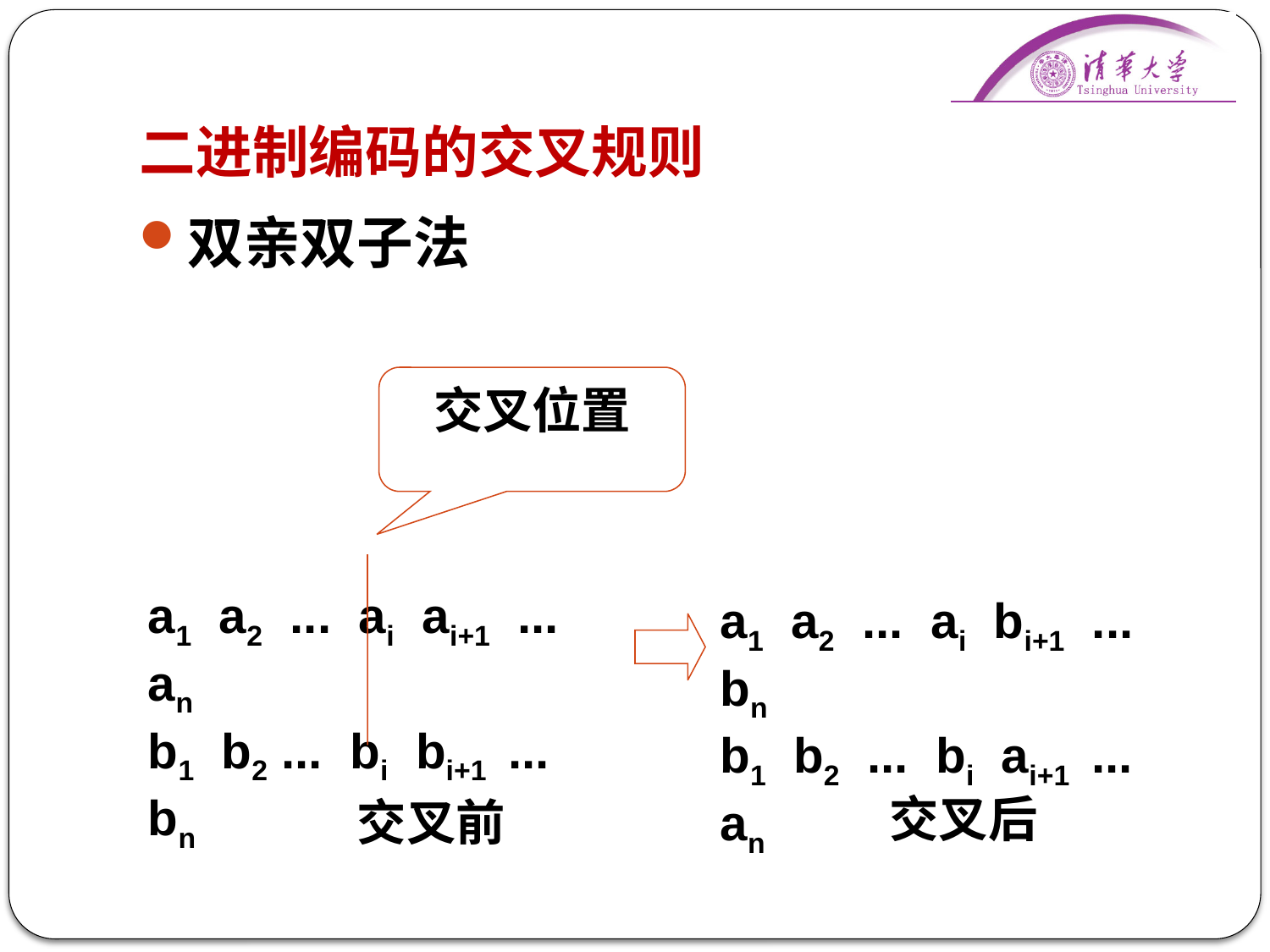

# 二进制编码的交叉规则
双亲双子法
交叉位置

a1  a2  ...  ai  ai+1  ...  an
b1  b2 ...  bi  bi+1  ...  bn

a1  a2  ...  ai  bi+1  ...  bn
b1  b2  ...  bi  ai+1  ...  an

交叉后
交叉前